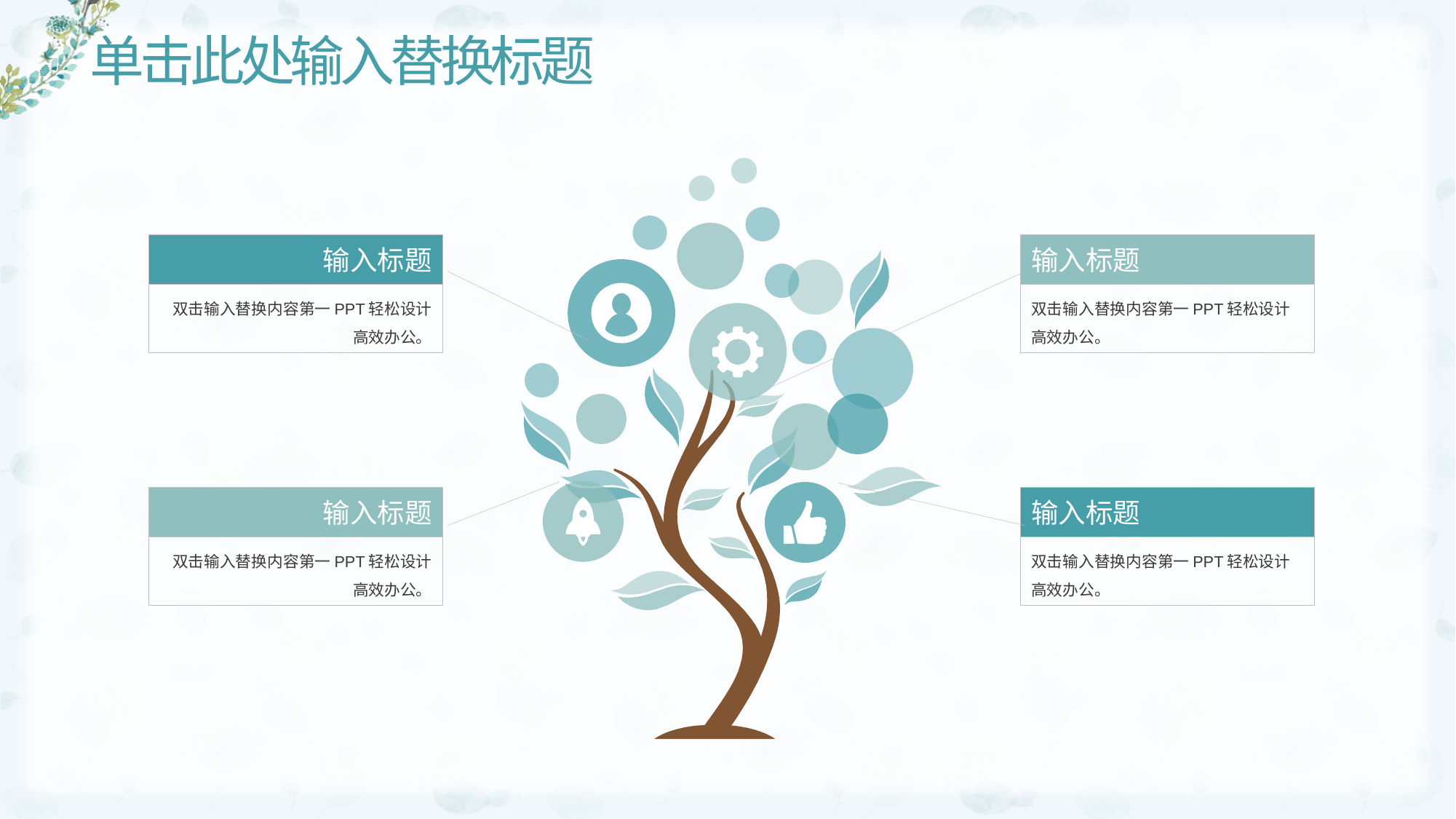

# 单击此处输入替换标题

输入标题
双击输入替换内容第一PPT轻松设计高效办公。
输入标题
双击输入替换内容第一PPT轻松设计高效办公。
输入标题
双击输入替换内容第一PPT轻松设计高效办公。
输入标题
双击输入替换内容第一PPT轻松设计高效办公。